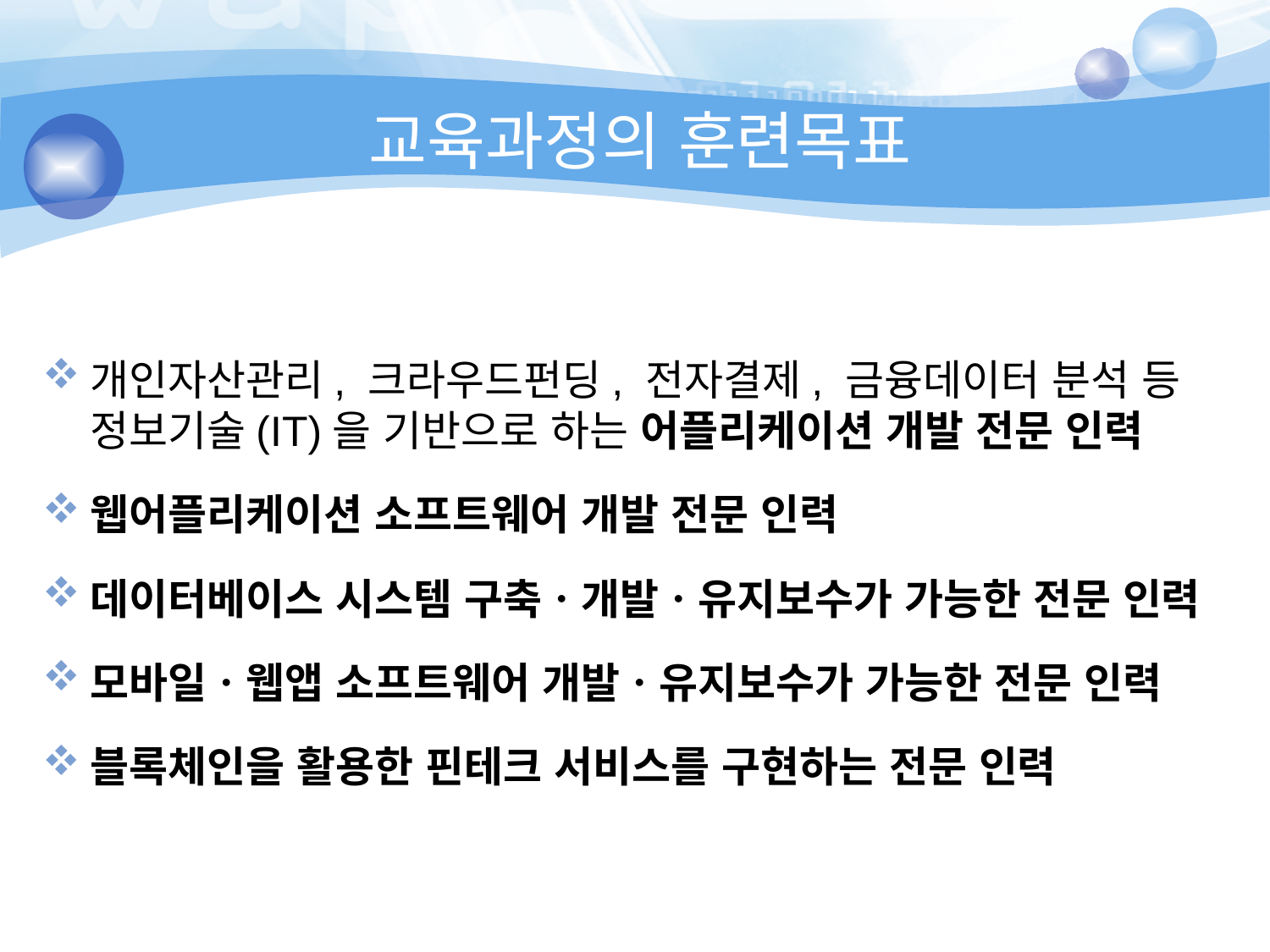

# 교육과정의 훈련목표
개인자산관리, 크라우드펀딩, 전자결제, 금융데이터 분석 등 정보기술(IT)을 기반으로 하는 어플리케이션 개발 전문 인력

웹어플리케이션 소프트웨어 개발 전문 인력

데이터베이스 시스템 구축ㆍ개발ㆍ유지보수가 가능한 전문 인력

모바일ㆍ웹앱 소프트웨어 개발ㆍ유지보수가 가능한 전문 인력

블록체인을 활용한 핀테크 서비스를 구현하는 전문 인력